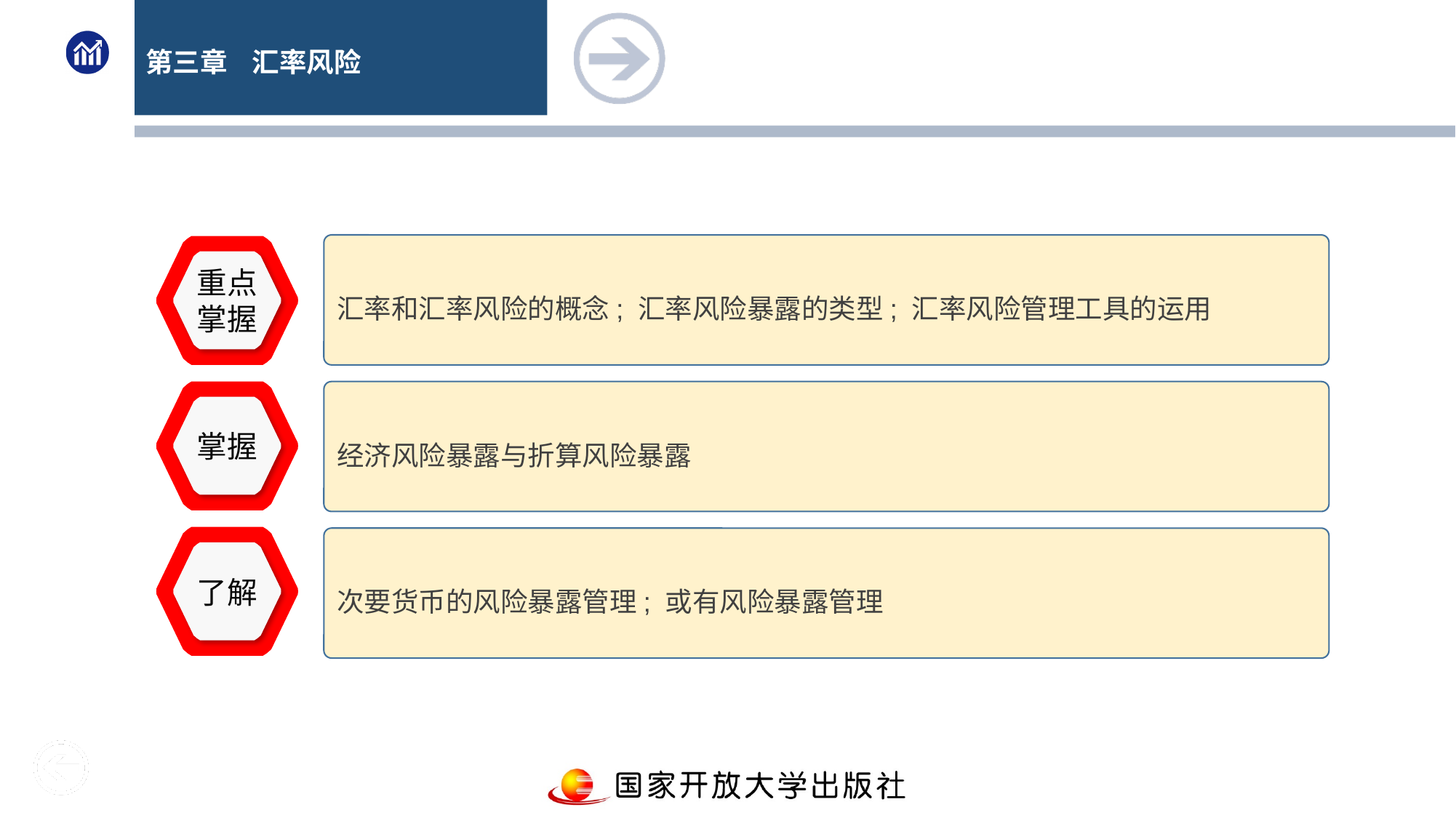

第三章    汇率风险
汇率和汇率风险的概念; 汇率风险暴露的类型; 汇率风险管理工具的运用

重点掌握

掌握
经济风险暴露与折算风险暴露

了解
次要货币的风险暴露管理; 或有风险暴露管理